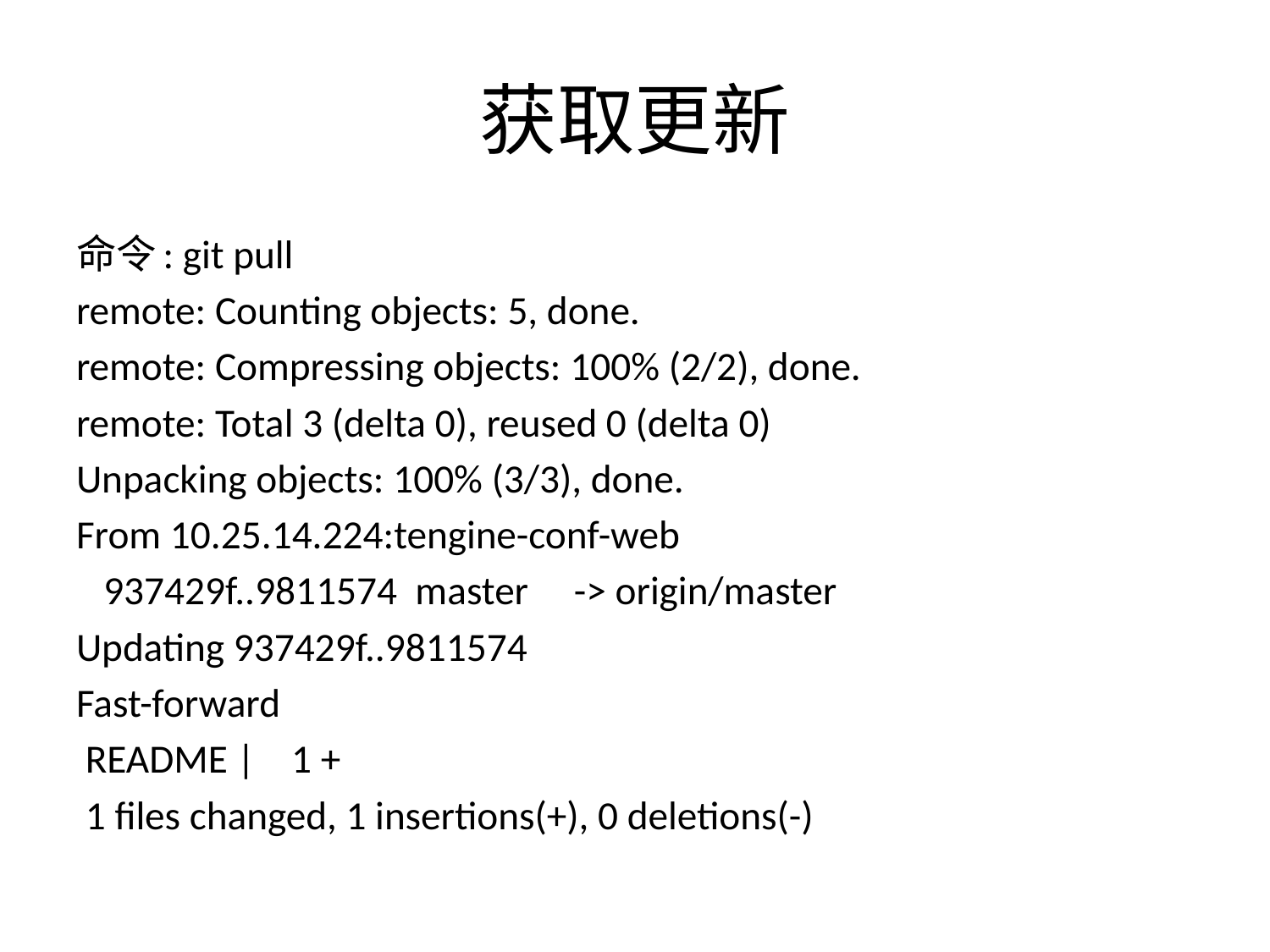

# 获取更新
命令: git pull
remote: Counting objects: 5, done.
remote: Compressing objects: 100% (2/2), done.
remote: Total 3 (delta 0), reused 0 (delta 0)
Unpacking objects: 100% (3/3), done.
From 10.25.14.224:tengine-conf-web
   937429f..9811574  master     -> origin/master
Updating 937429f..9811574
Fast-forward
 README |    1 +
 1 files changed, 1 insertions(+), 0 deletions(-)